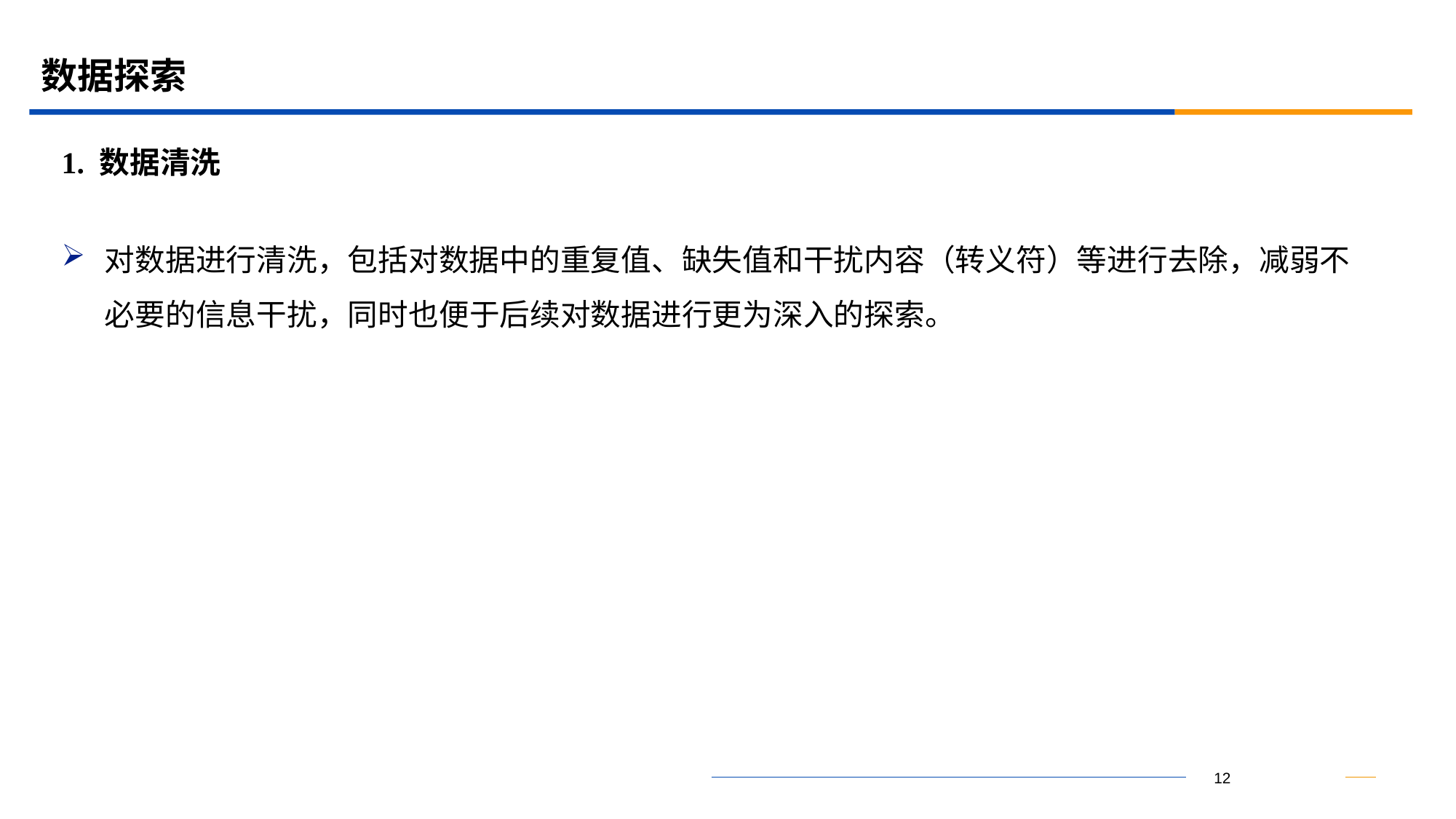

# 数据探索
1. 数据清洗
对数据进行清洗，包括对数据中的重复值、缺失值和干扰内容（转义符）等进行去除，减弱不必要的信息干扰，同时也便于后续对数据进行更为深入的探索。